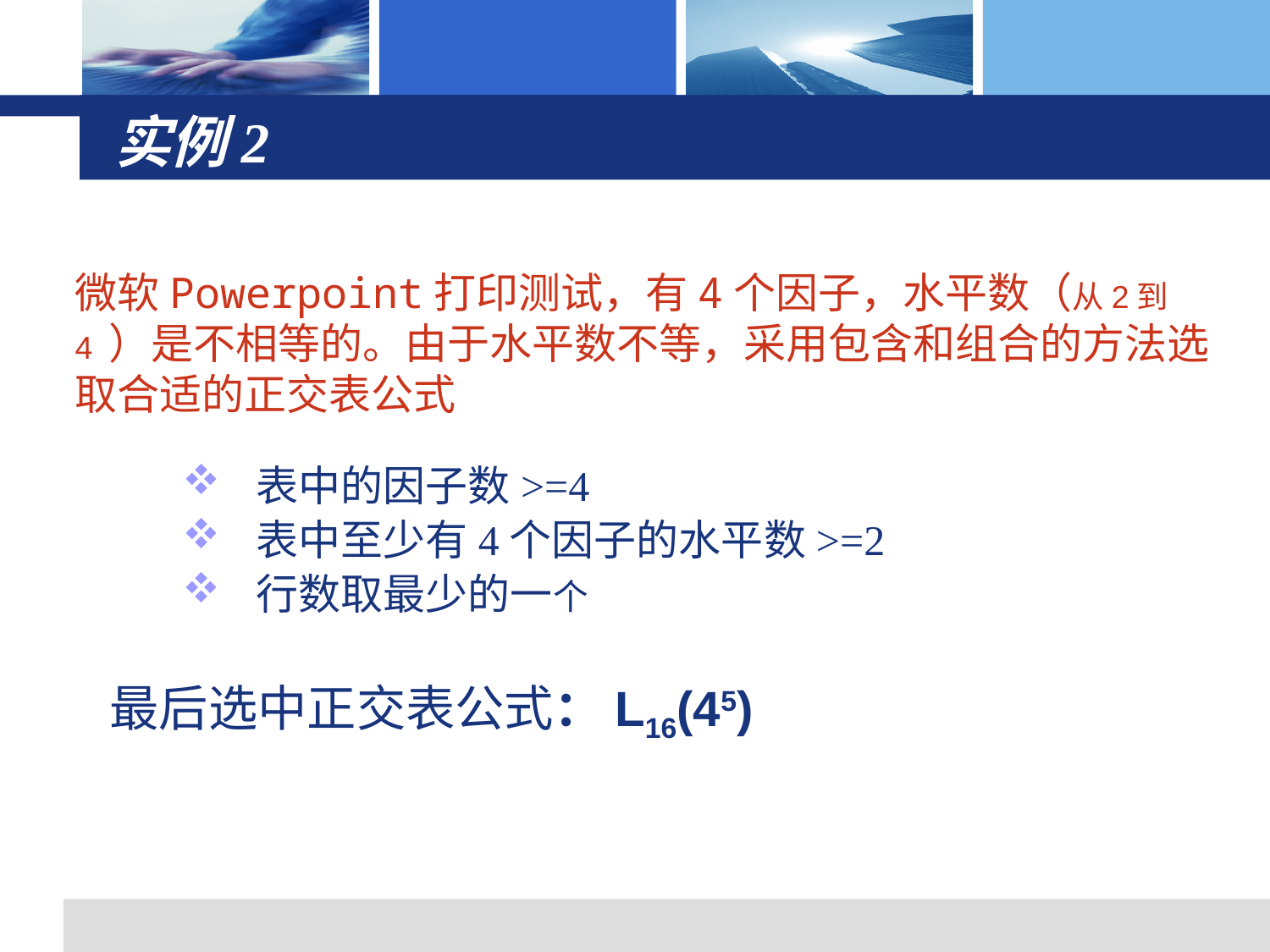

# 实例2
微软Powerpoint打印测试，有4个因子，水平数（从2到4 ）是不相等的。由于水平数不等，采用包含和组合的方法选取合适的正交表公式
表中的因子数>=4
表中至少有4个因子的水平数>=2
行数取最少的一个
最后选中正交表公式：L16(45)